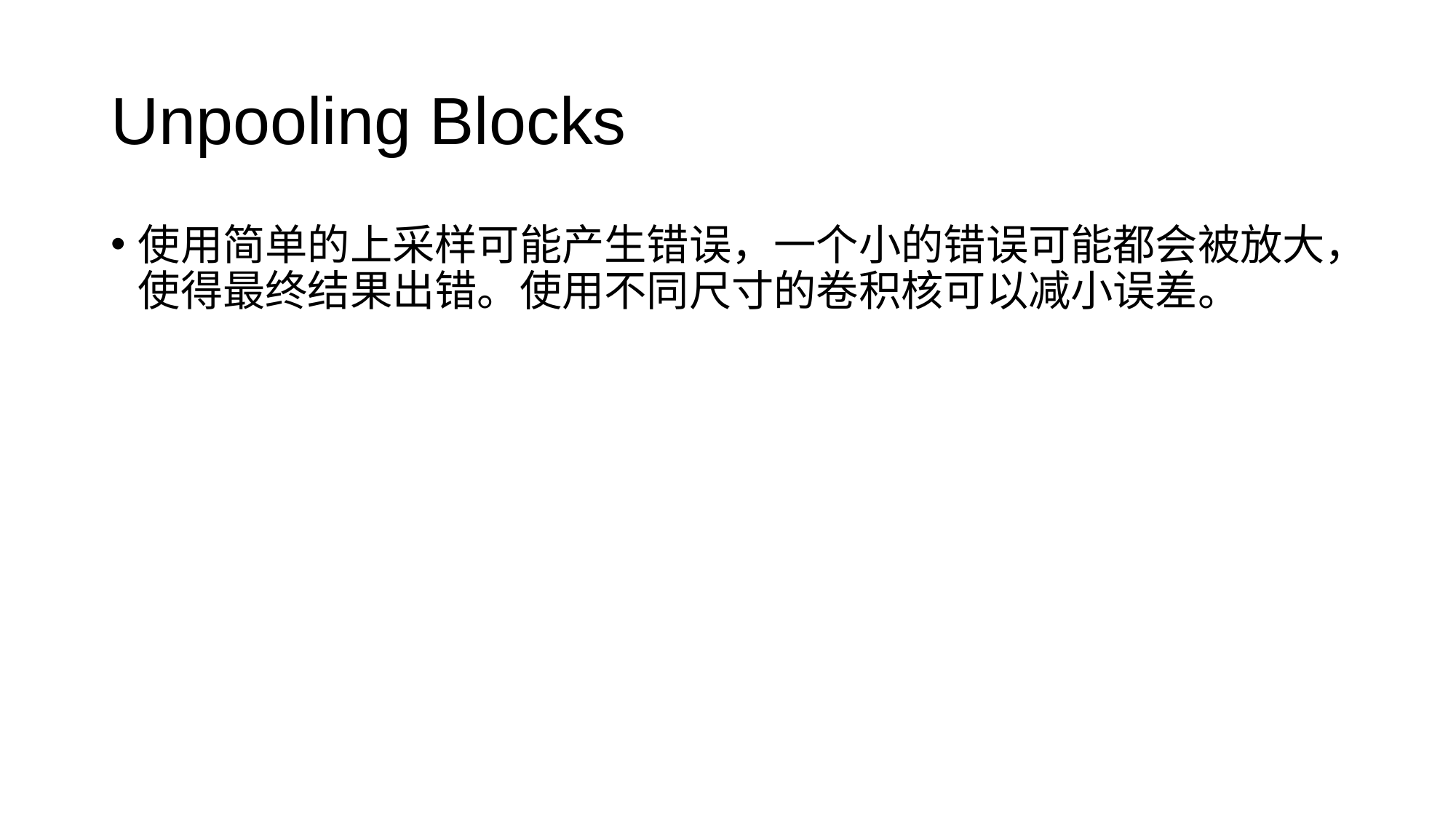

# Unpooling Blocks
使用简单的上采样可能产生错误，一个小的错误可能都会被放大，使得最终结果出错。使用不同尺寸的卷积核可以减小误差。